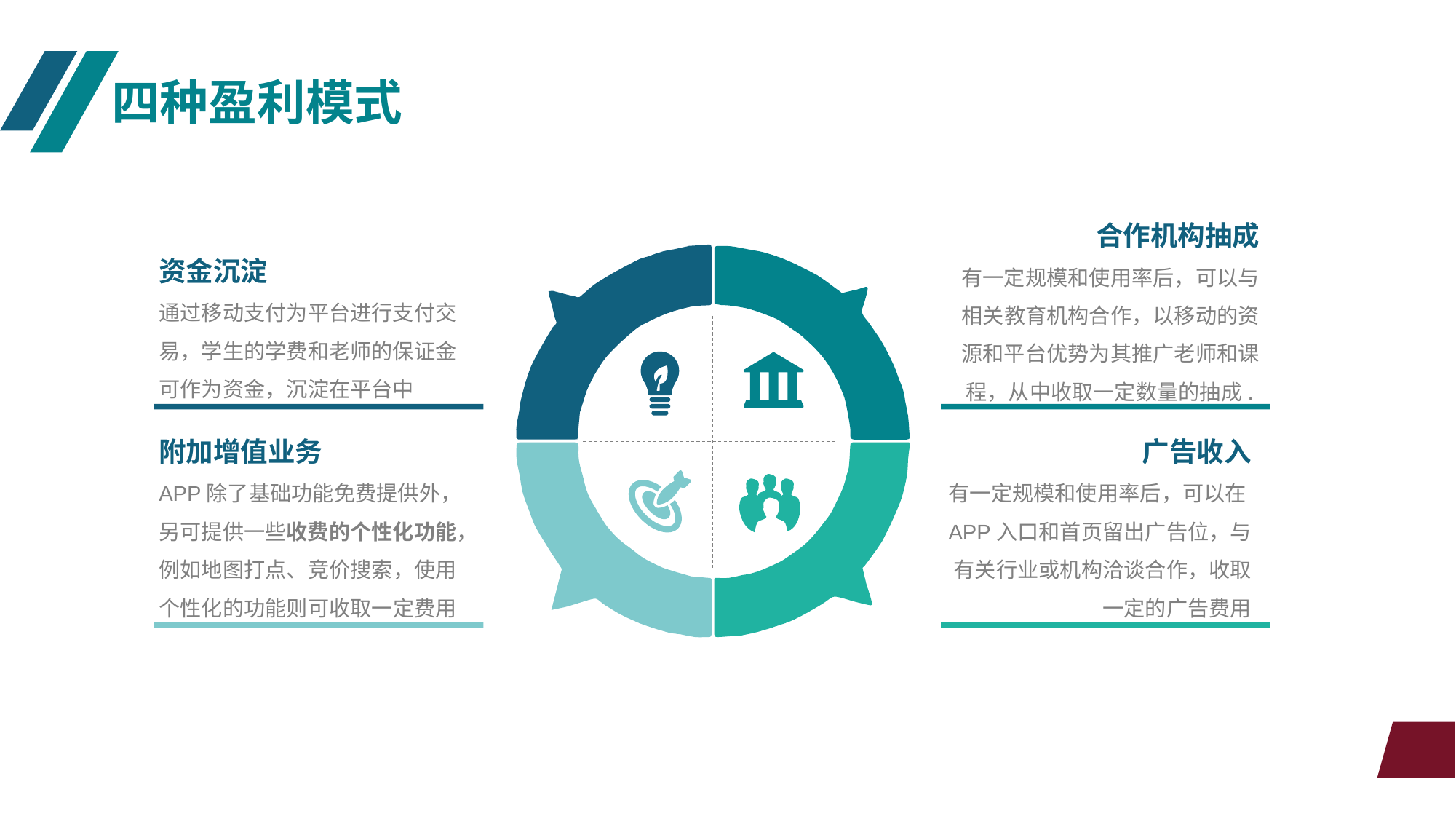

四种盈利模式
合作机构抽成
有一定规模和使用率后，可以与相关教育机构合作，以移动的资源和平台优势为其推广老师和课程，从中收取一定数量的抽成.
资金沉淀
通过移动支付为平台进行支付交易，学生的学费和老师的保证金可作为资金，沉淀在平台中

附加增值业务
APP除了基础功能免费提供外，另可提供一些收费的个性化功能，例如地图打点、竞价搜索，使用个性化的功能则可收取一定费用
广告收入
有一定规模和使用率后，可以在APP入口和首页留出广告位，与有关行业或机构洽谈合作，收取一定的广告费用

10